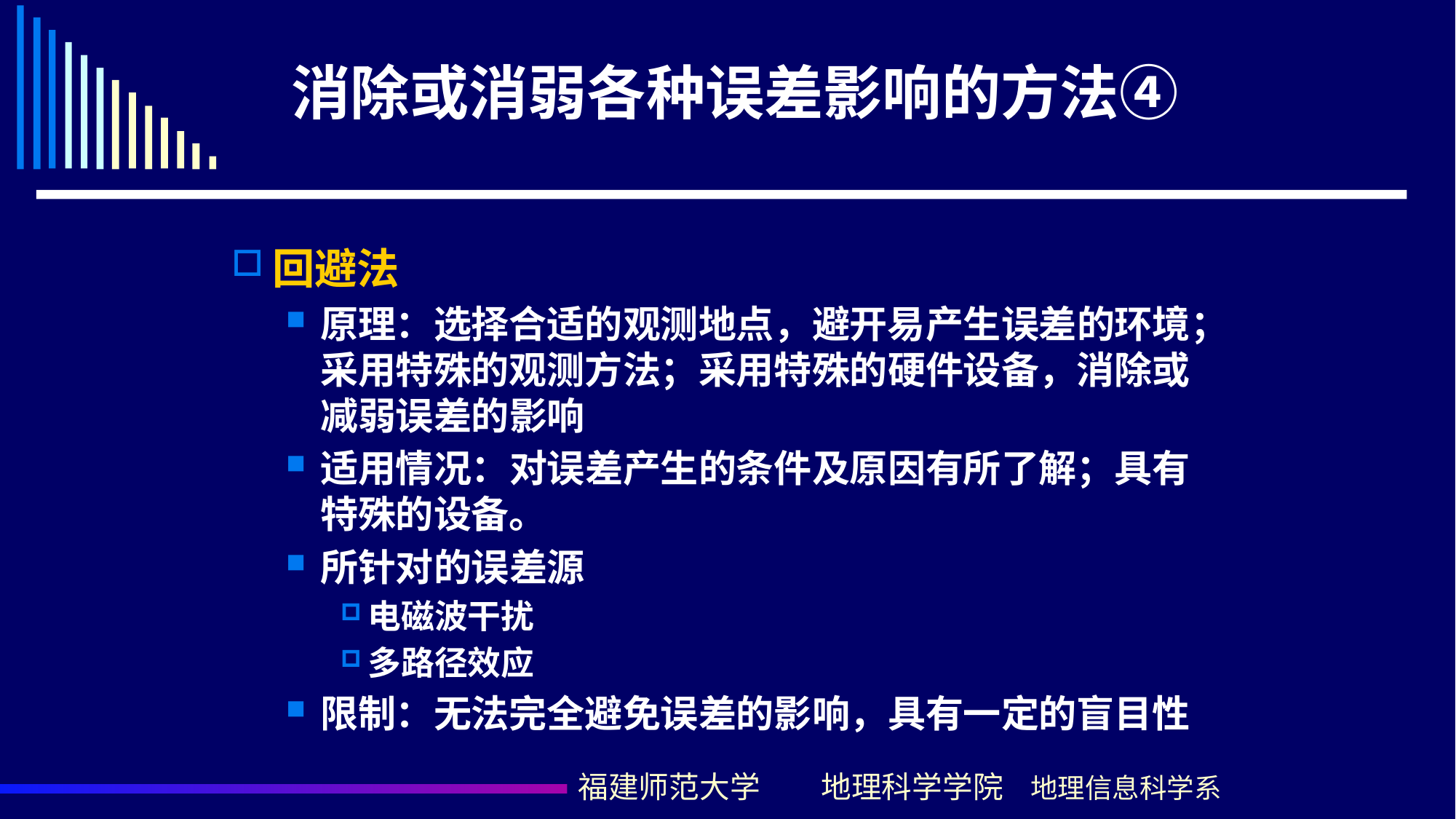

# 消除或消弱各种误差影响的方法④
回避法
原理：选择合适的观测地点，避开易产生误差的环境；采用特殊的观测方法；采用特殊的硬件设备，消除或减弱误差的影响
适用情况：对误差产生的条件及原因有所了解；具有特殊的设备。
所针对的误差源
电磁波干扰
多路径效应
限制：无法完全避免误差的影响，具有一定的盲目性